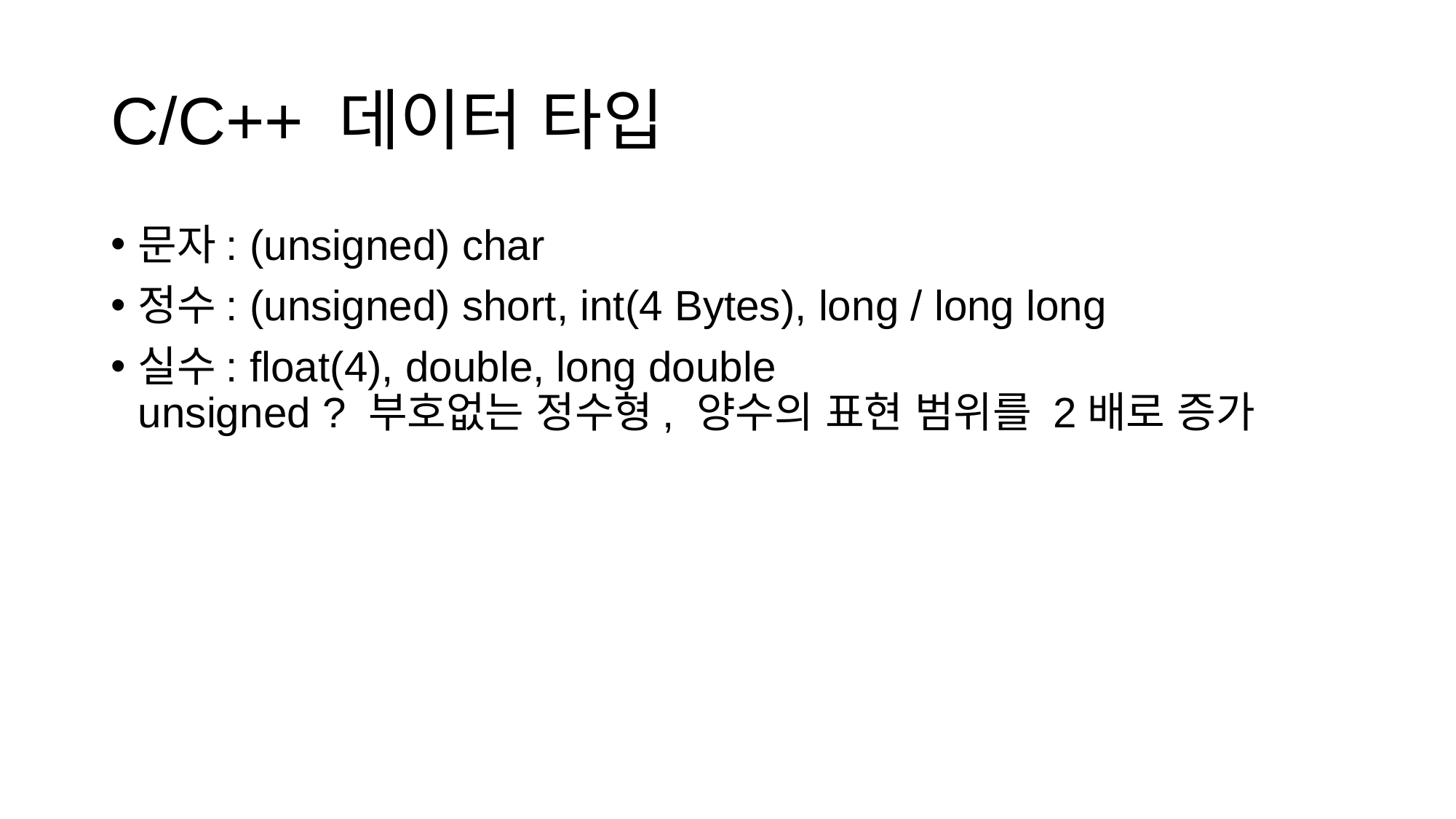

# C/C++ 데이터 타입
문자: (unsigned) char
정수: (unsigned) short, int(4 Bytes), long / long long
실수: float(4), double, long double
unsigned ? 부호없는 정수형, 양수의 표현 범위를 2배로 증가